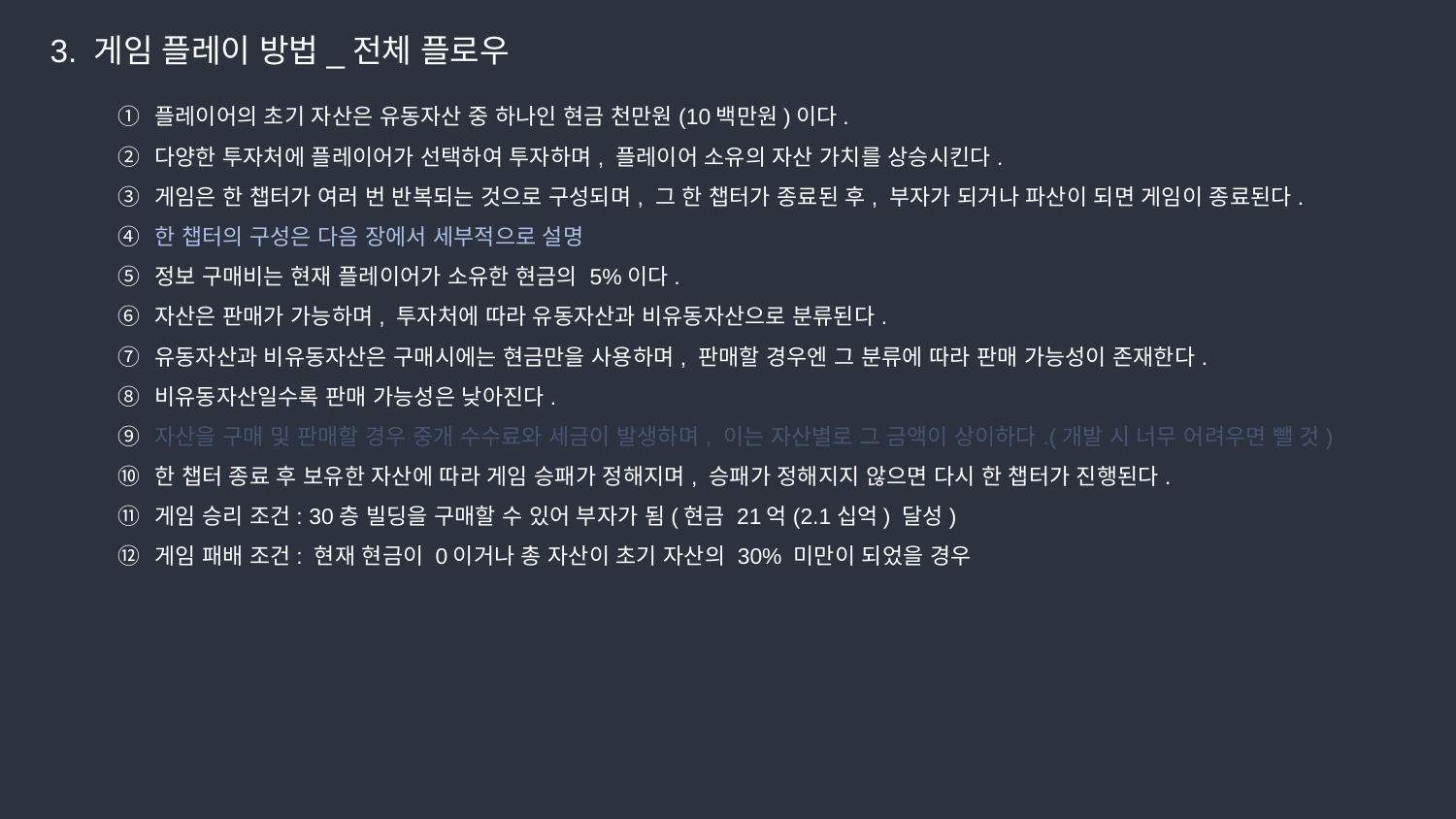

3. 게임 플레이 방법_전체 플로우
플레이어의 초기 자산은 유동자산 중 하나인 현금 천만원(10백만원)이다.
다양한 투자처에 플레이어가 선택하여 투자하며, 플레이어 소유의 자산 가치를 상승시킨다.
게임은 한 챕터가 여러 번 반복되는 것으로 구성되며, 그 한 챕터가 종료된 후, 부자가 되거나 파산이 되면 게임이 종료된다.
한 챕터의 구성은 다음 장에서 세부적으로 설명
정보 구매비는 현재 플레이어가 소유한 현금의 5%이다.
자산은 판매가 가능하며, 투자처에 따라 유동자산과 비유동자산으로 분류된다.
유동자산과 비유동자산은 구매시에는 현금만을 사용하며, 판매할 경우엔 그 분류에 따라 판매 가능성이 존재한다.
비유동자산일수록 판매 가능성은 낮아진다.
자산을 구매 및 판매할 경우 중개 수수료와 세금이 발생하며, 이는 자산별로 그 금액이 상이하다.(개발 시 너무 어려우면 뺄 것)
한 챕터 종료 후 보유한 자산에 따라 게임 승패가 정해지며, 승패가 정해지지 않으면 다시 한 챕터가 진행된다.
게임 승리 조건: 30층 빌딩을 구매할 수 있어 부자가 됨(현금 21억(2.1십억) 달성)
게임 패배 조건: 현재 현금이 0이거나 총 자산이 초기 자산의 30% 미만이 되었을 경우